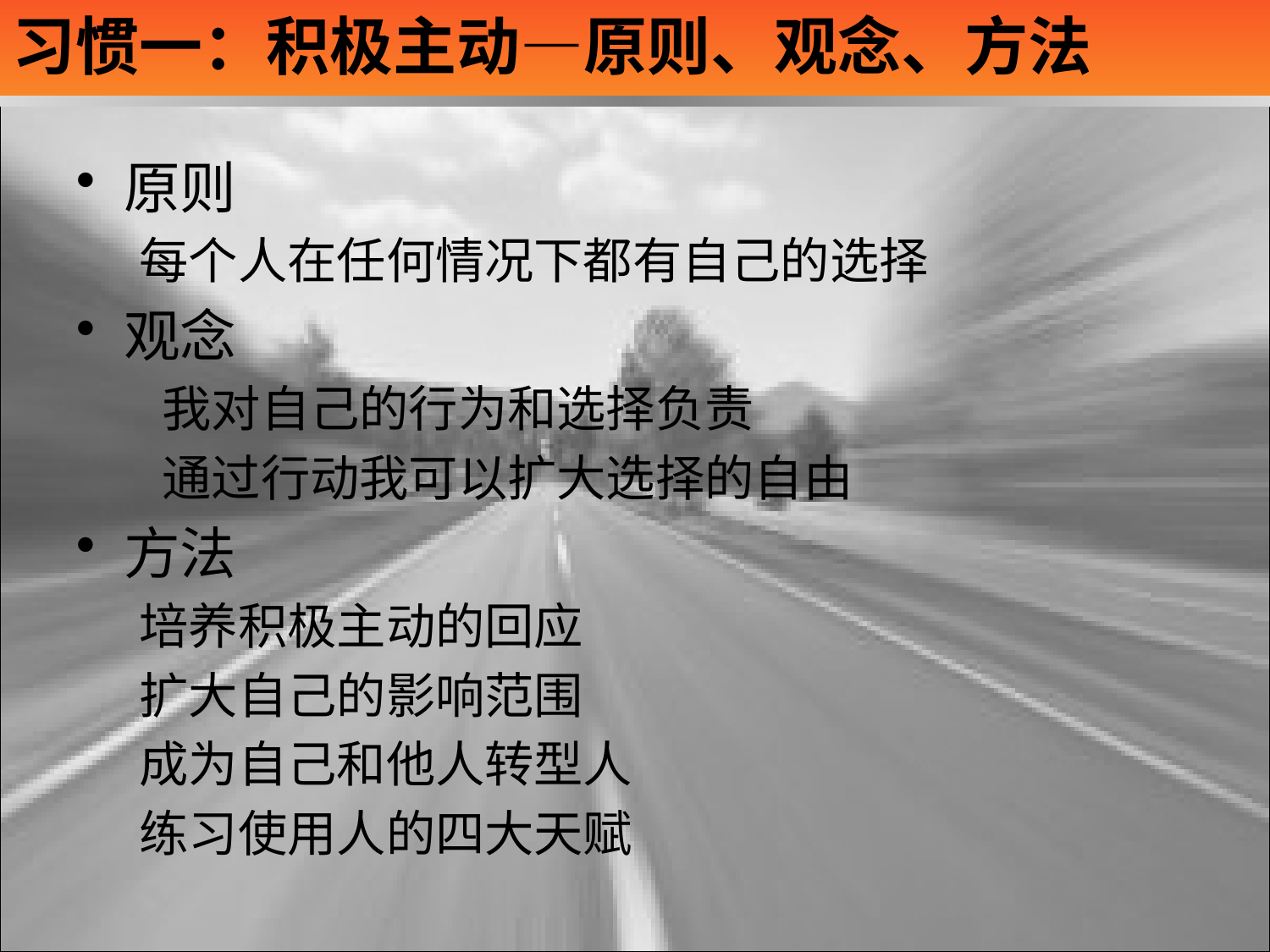

# 习惯一：积极主动—原则、观念、方法
原则
每个人在任何情况下都有自己的选择
观念
 我对自己的行为和选择负责
 通过行动我可以扩大选择的自由
方法
培养积极主动的回应
扩大自己的影响范围
成为自己和他人转型人
练习使用人的四大天赋